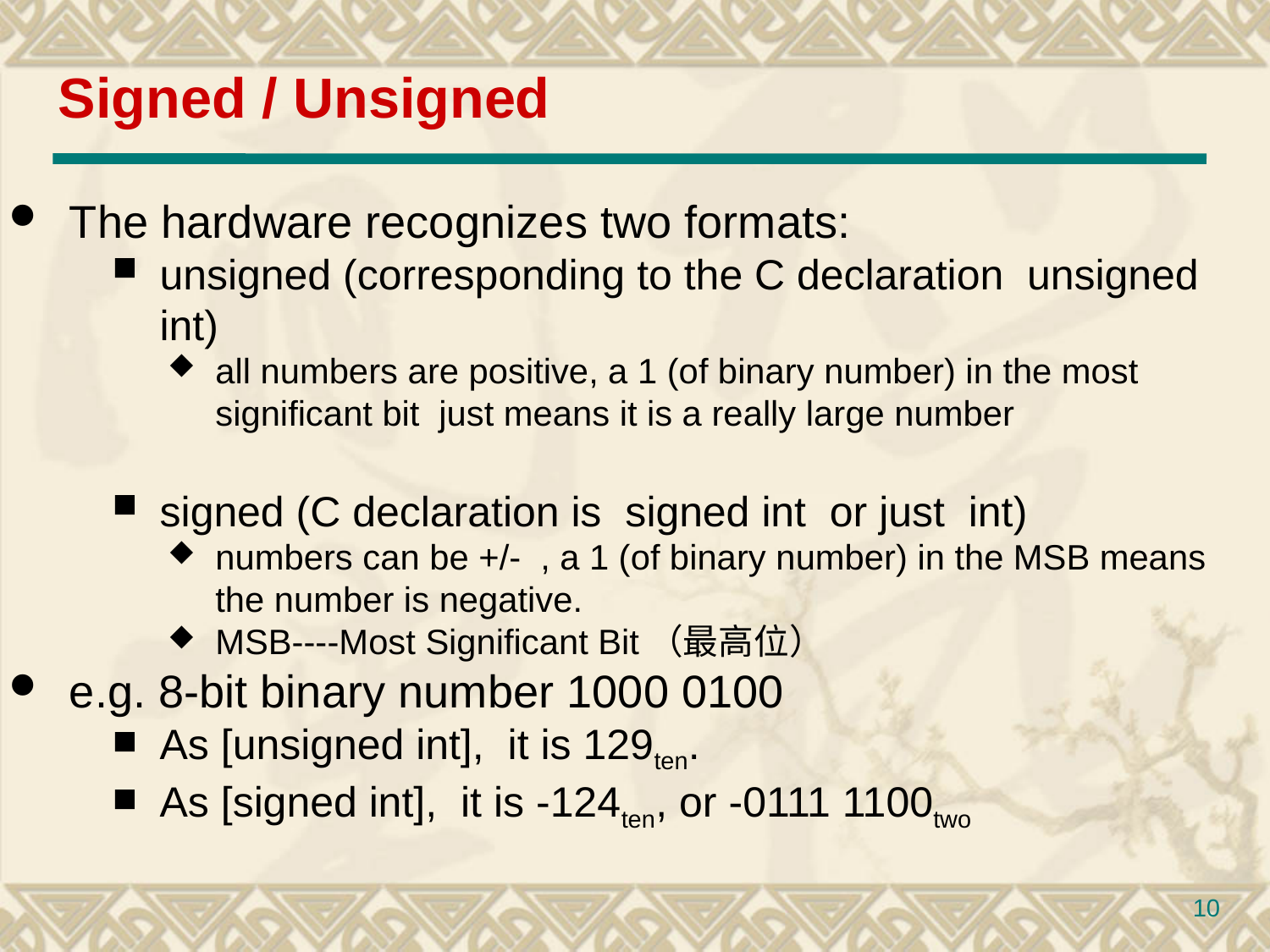

Signed / Unsigned

 The hardware recognizes two formats:
unsigned (corresponding to the C declaration  unsigned int)
all numbers are positive, a 1 (of binary number) in the most significant bit  just means it is a really large number

signed (C declaration is  signed int  or just  int)
numbers can be +/-  , a 1 (of binary number) in the MSB means the number is negative.
MSB----Most Significant Bit（最高位）
 e.g. 8-bit binary number 1000 0100
As [unsigned int],  it is 129ten.
As [signed int],  it is -124ten, or -0111 1100two

10